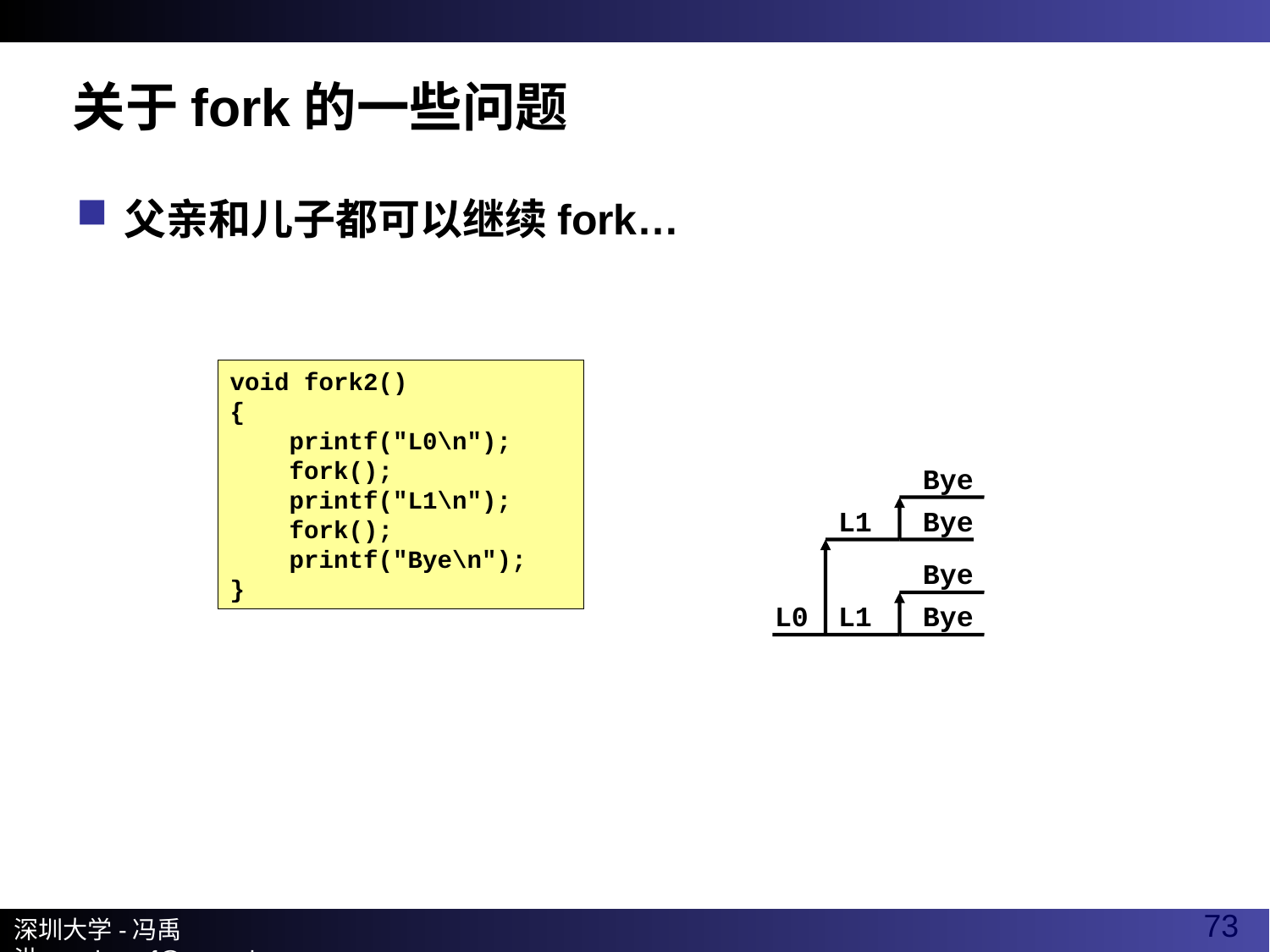

# 关于fork的一些问题
父亲和儿子都可以继续fork…
void fork2()
{
    printf("L0\n");
    fork();
    printf("L1\n");
    fork();
    printf("Bye\n");
}
Bye

Bye

Bye

Bye

L1

L1

L0